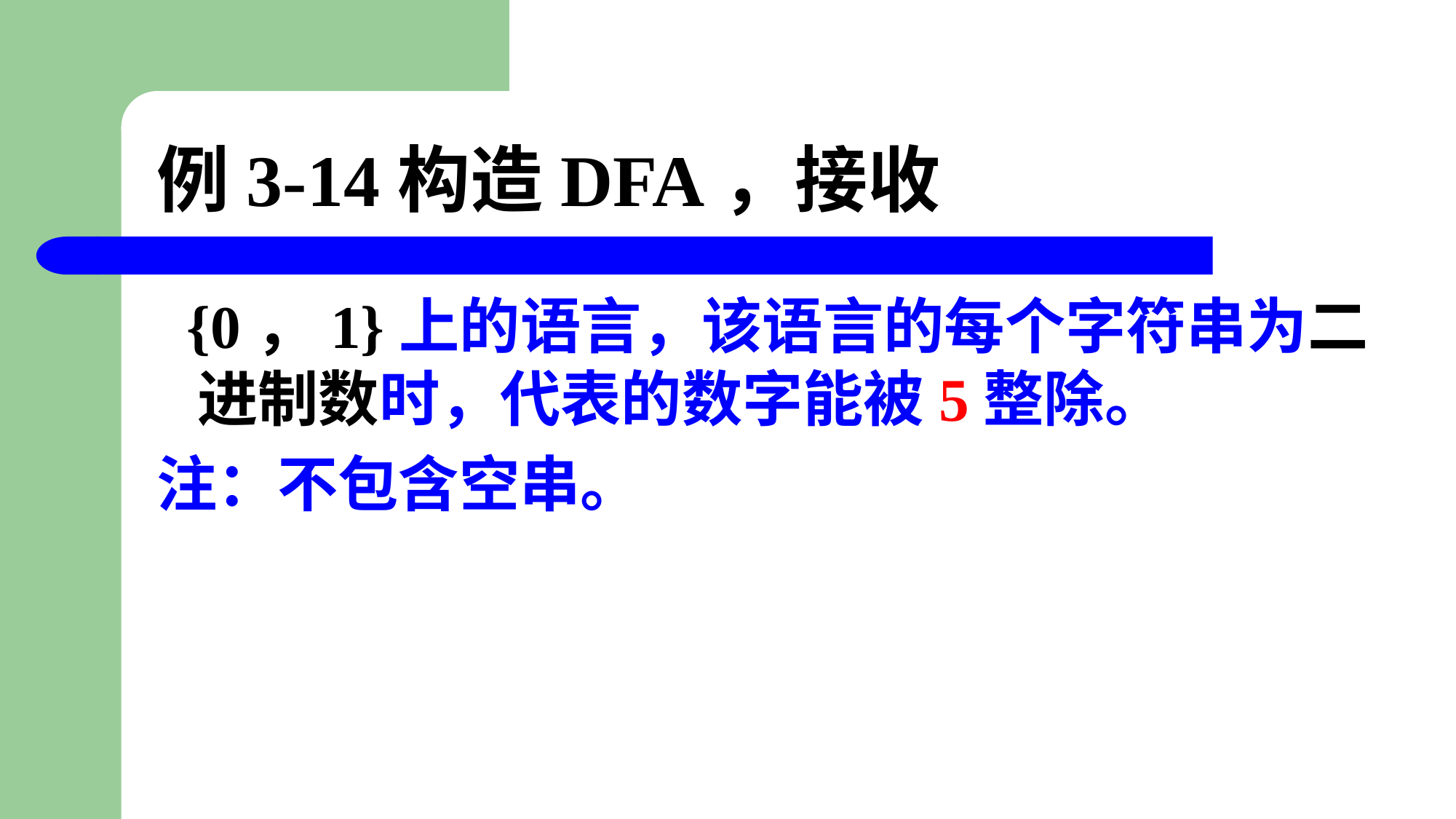

# 例3-14构造DFA，接收
  {0，1}上的语言，该语言的每个字符串为二进制数时，代表的数字能被5整除。
注：不包含空串。